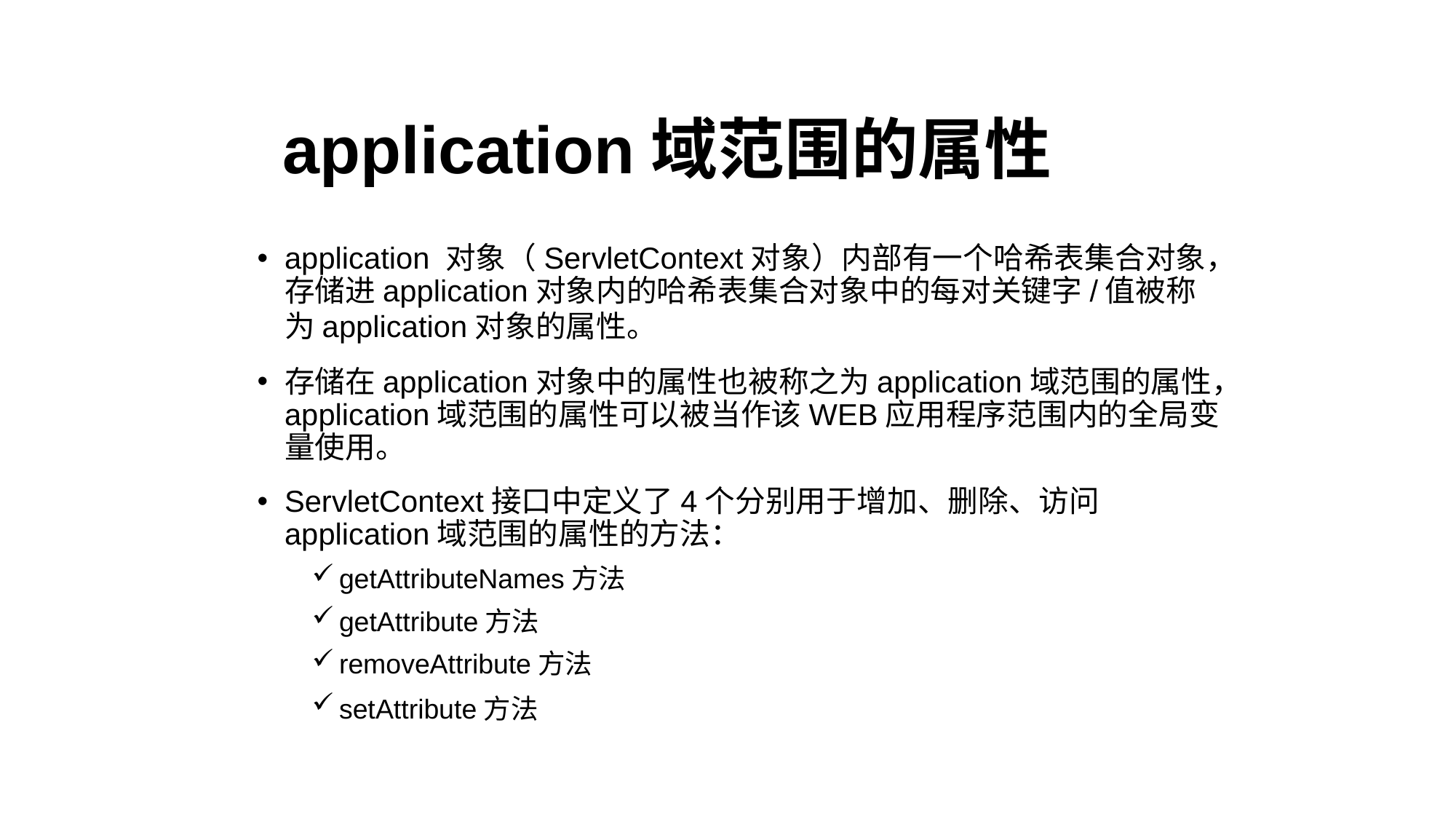

# application域范围的属性
application 对象（ServletContext对象）内部有一个哈希表集合对象，存储进application对象内的哈希表集合对象中的每对关键字/值被称为application对象的属性。
存储在application对象中的属性也被称之为application域范围的属性，application域范围的属性可以被当作该WEB应用程序范围内的全局变量使用。
ServletContext接口中定义了4个分别用于增加、删除、访问application域范围的属性的方法：
getAttributeNames方法
getAttribute方法
removeAttribute方法
setAttribute方法